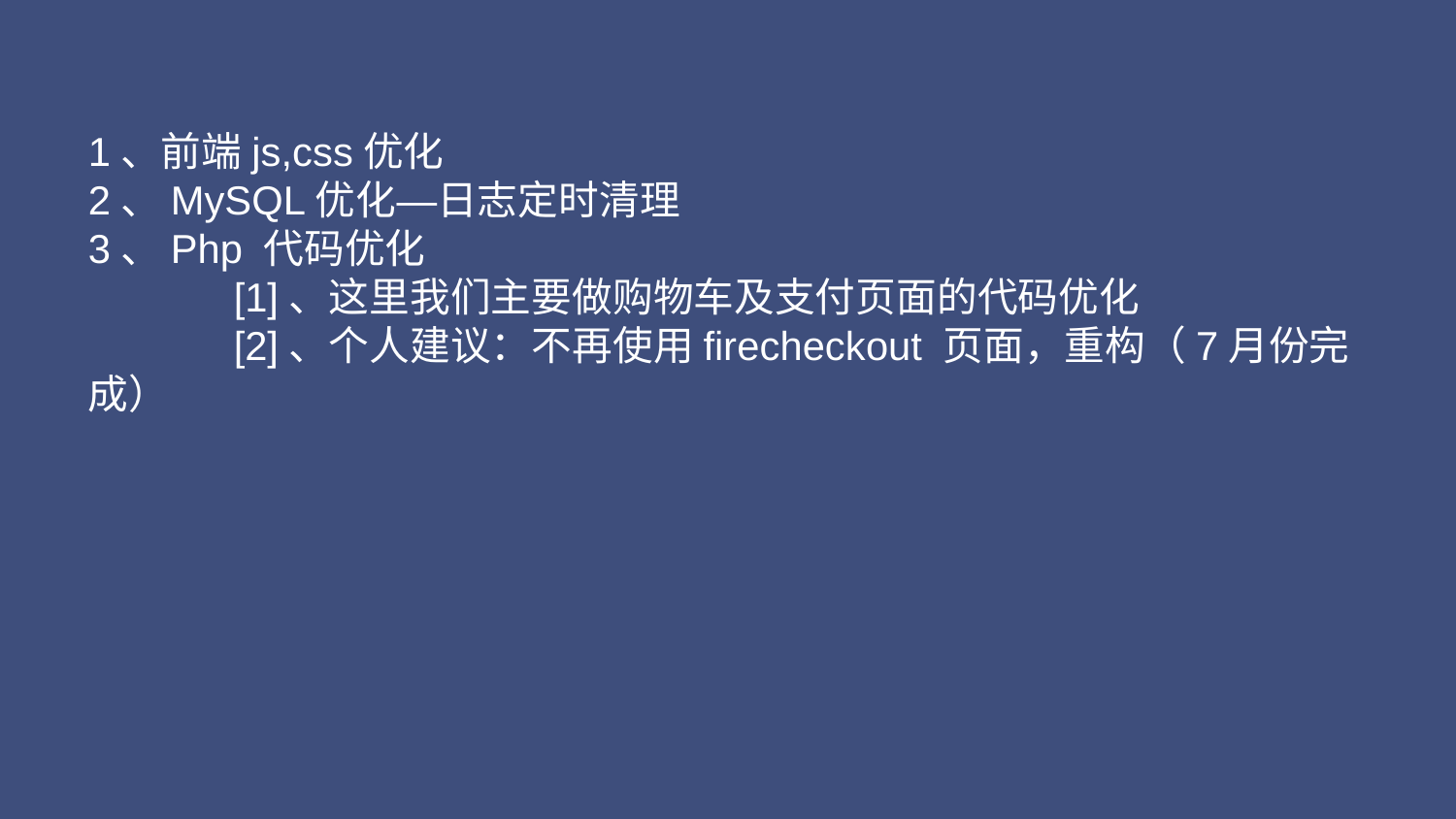

1、前端js,css优化
2、MySQL优化—日志定时清理
3、Php 代码优化
	[1]、这里我们主要做购物车及支付页面的代码优化
	[2]、个人建议：不再使用firecheckout 页面，重构（7月份完成）